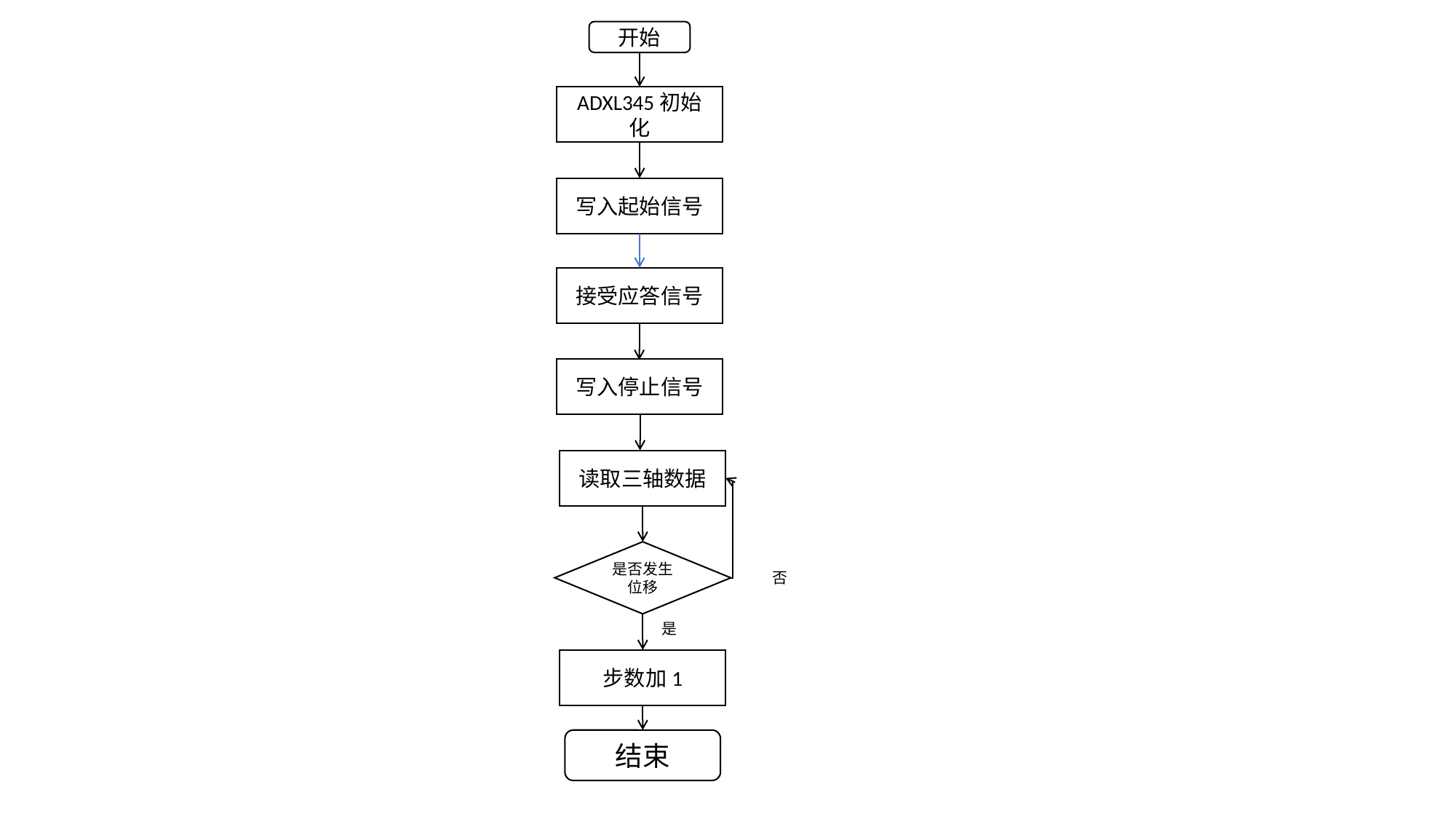

开始
ADXL345初始化
写入起始信号
接受应答信号
写入停止信号
读取三轴数据
是否发生位移
否
是
步数加1
结束